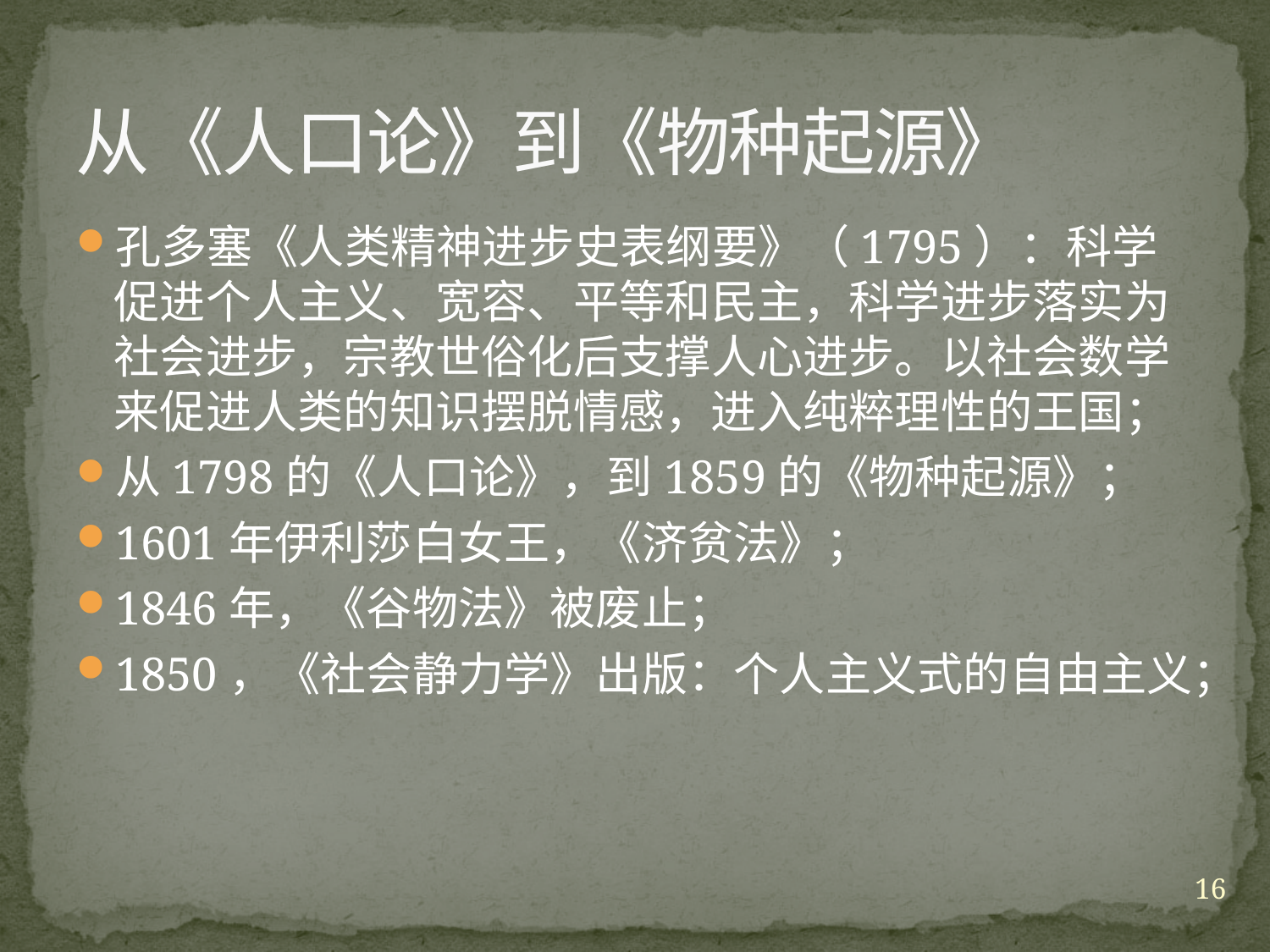

# 从《人口论》到《物种起源》
孔多塞《人类精神进步史表纲要》（1795）：科学促进个人主义、宽容、平等和民主，科学进步落实为社会进步，宗教世俗化后支撑人心进步。以社会数学来促进人类的知识摆脱情感，进入纯粹理性的王国；
从1798的《人口论》，到1859的《物种起源》；
1601年伊利莎白女王，《济贫法》；
1846年，《谷物法》被废止；
1850，《社会静力学》出版：个人主义式的自由主义；
16